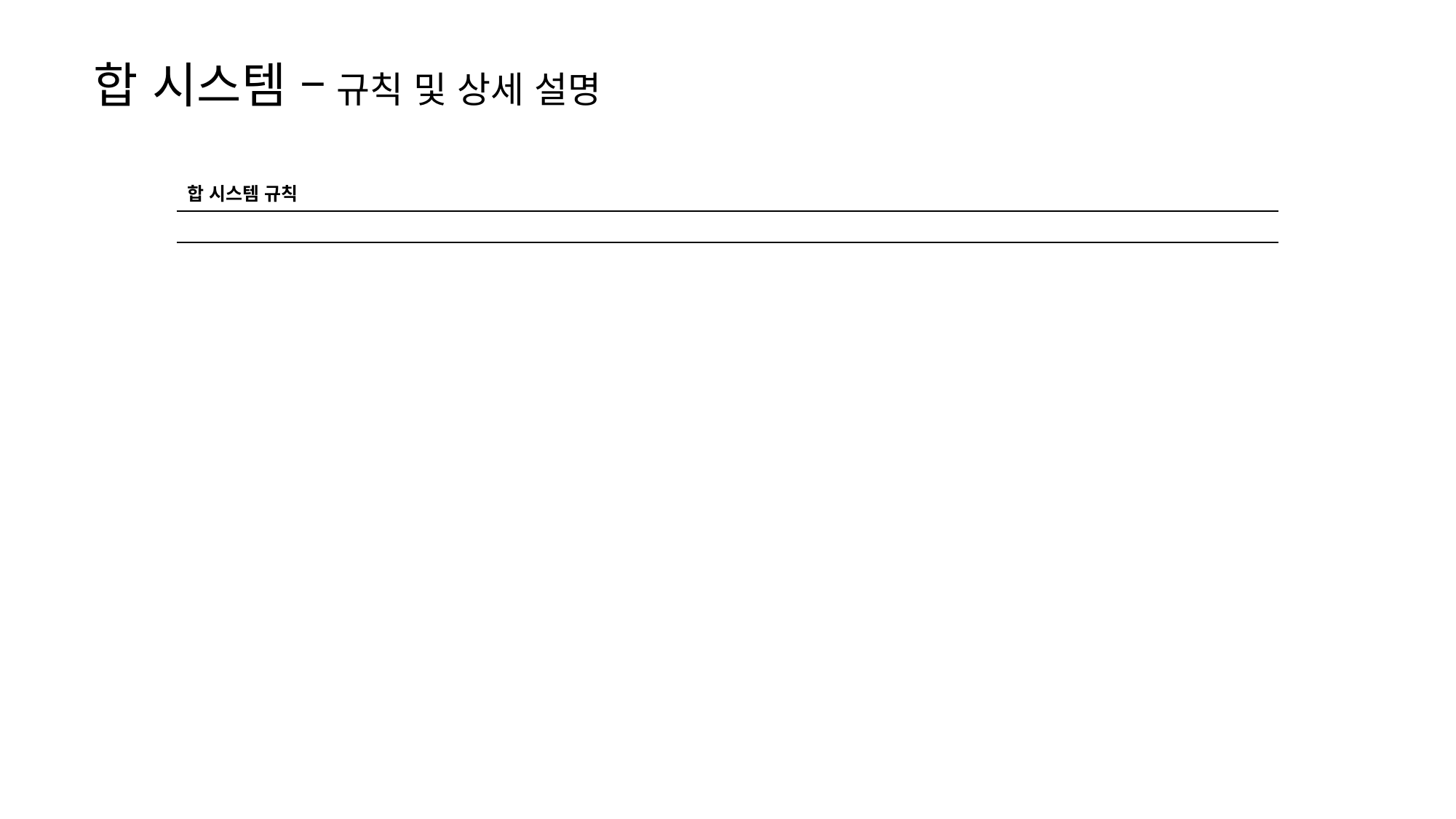

합 시스템 – 규칙 및 상세 설명
| 합 시스템 규칙 |
| --- |
|  |
|  |